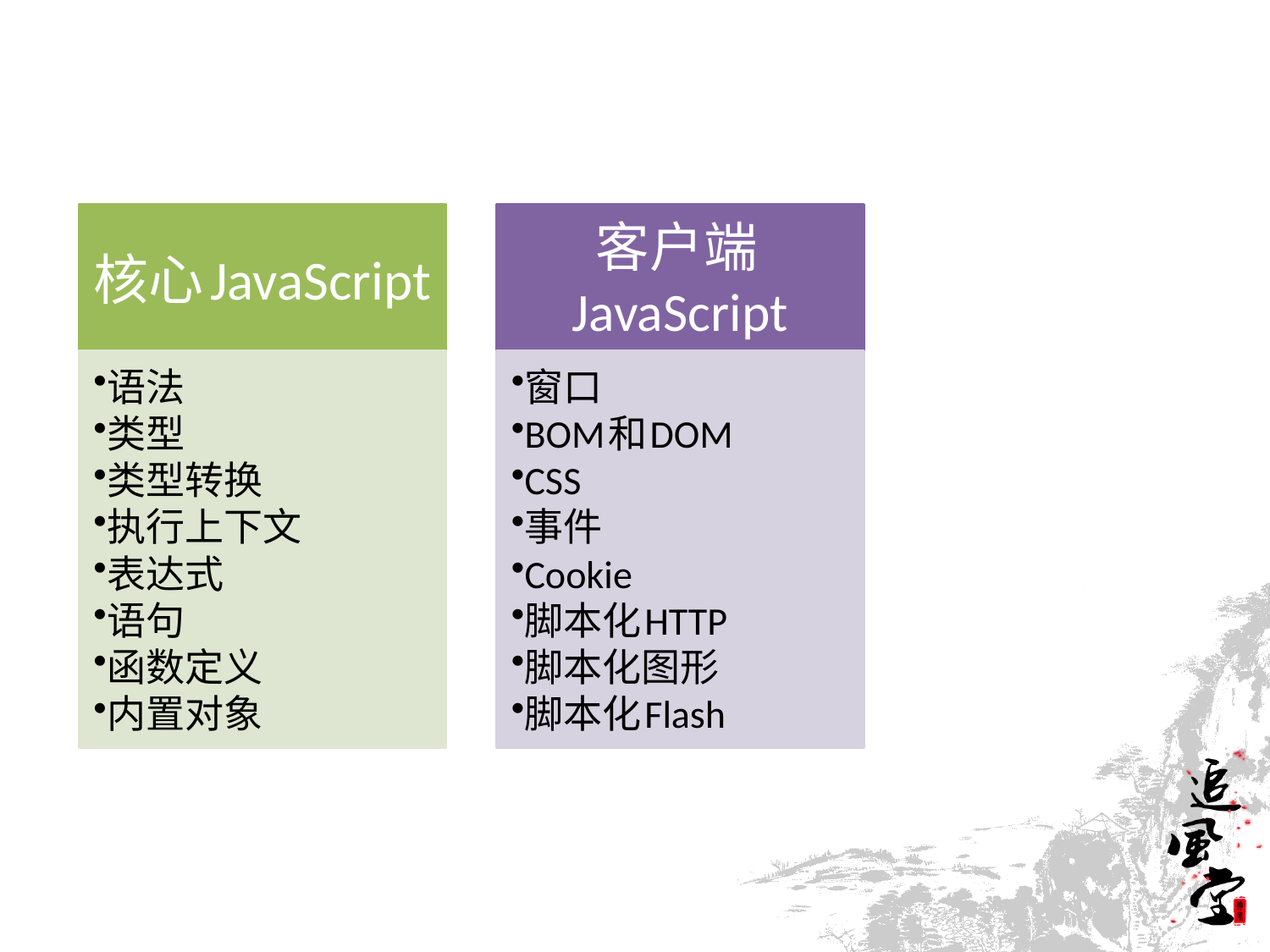

语法
类型
类型转换
执行上下文
表达式
语句
函数定义
内置对象
核心JavaScript
客户端JavaScript
窗口
BOM和DOM
事件
Cookie
CSS
脚本化HTTP
脚本化Flash
脚本化图形